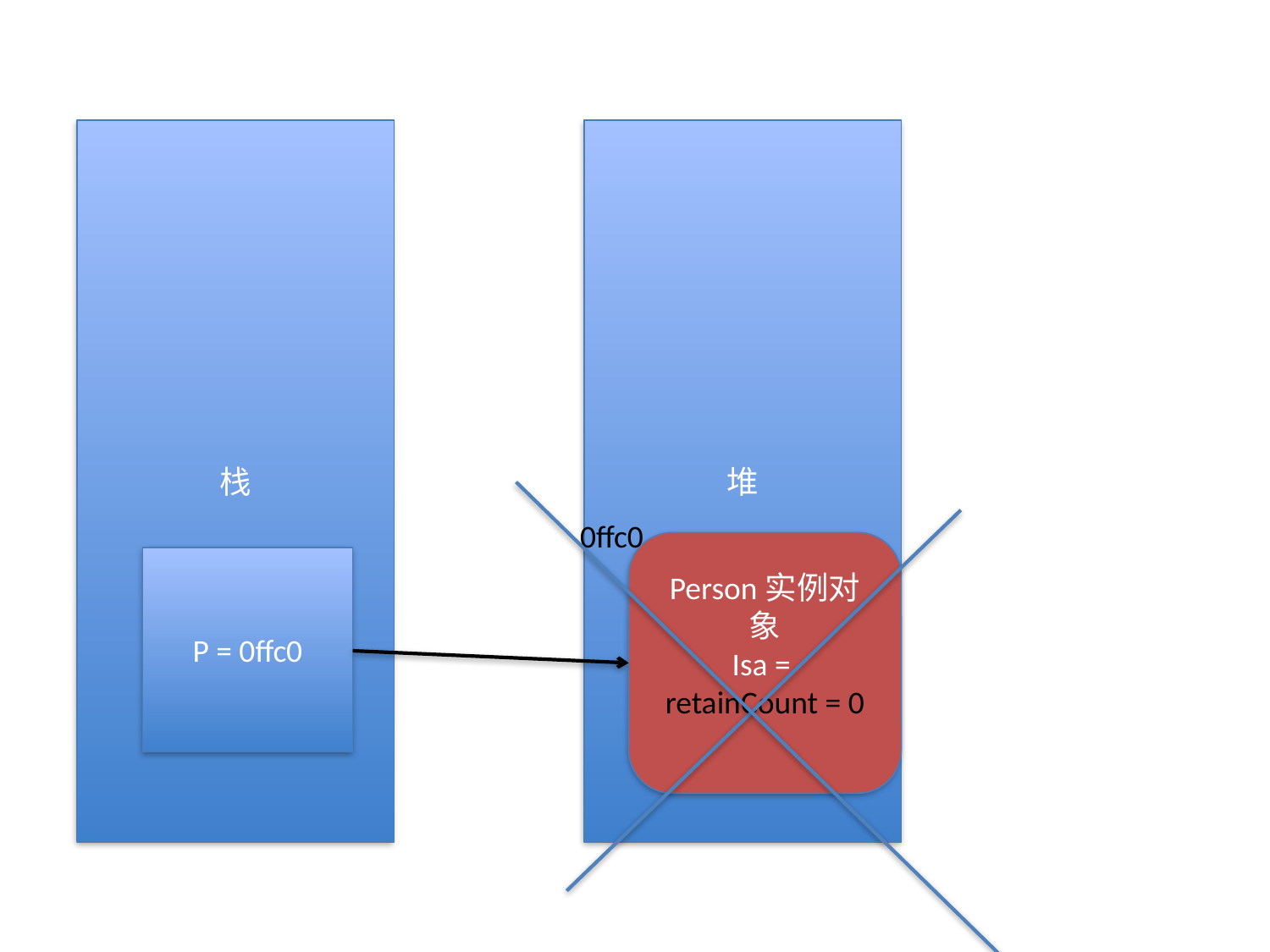

栈
堆
0ffc0
Person实例对象
Isa =
retainCount = 0

P = 0ffc0